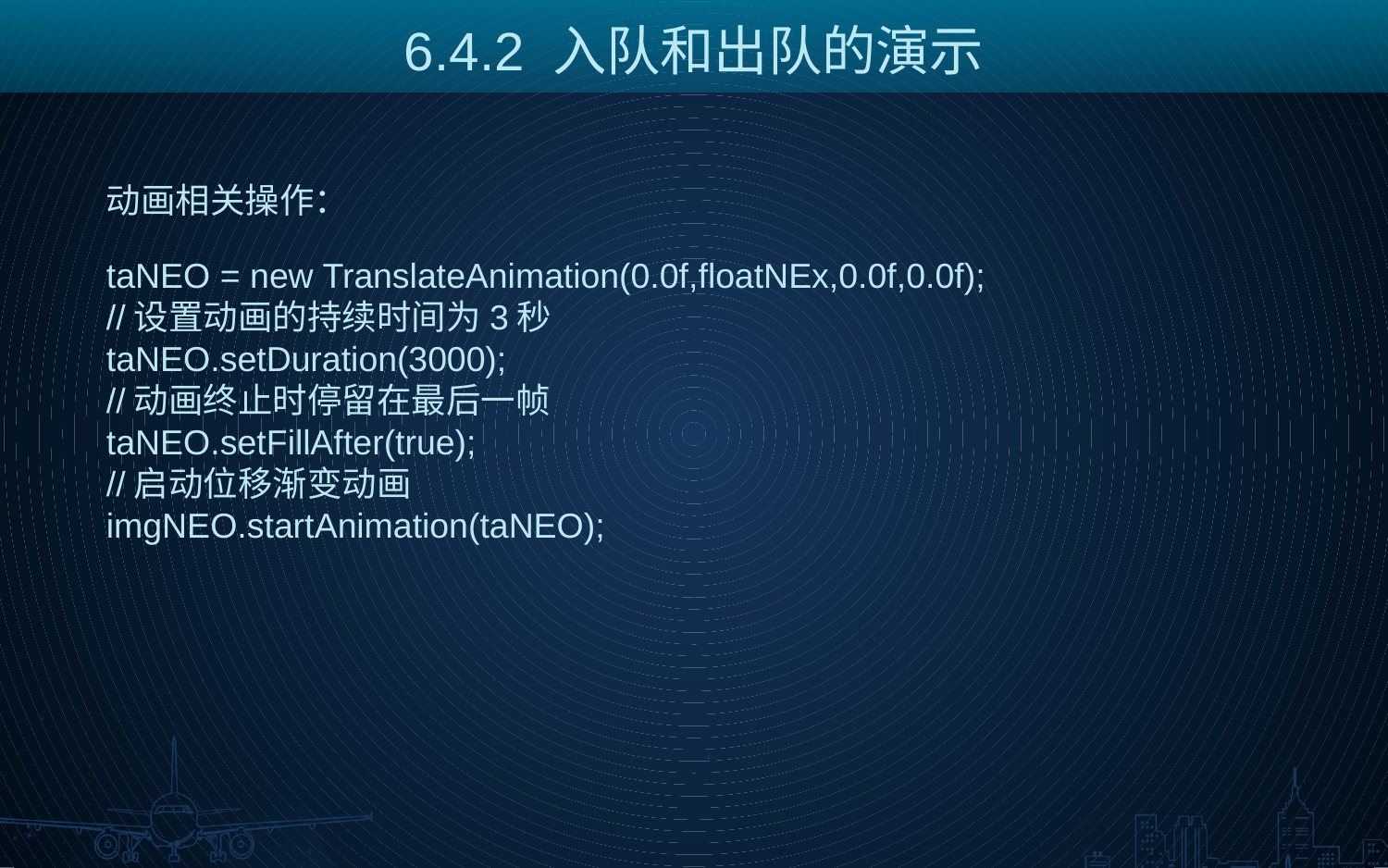

6.4.2 入队和出队的演示
动画相关操作：
taNEO = new TranslateAnimation(0.0f,floatNEx,0.0f,0.0f);
//设置动画的持续时间为3秒
taNEO.setDuration(3000);
//动画终止时停留在最后一帧
taNEO.setFillAfter(true);
//启动位移渐变动画
imgNEO.startAnimation(taNEO);